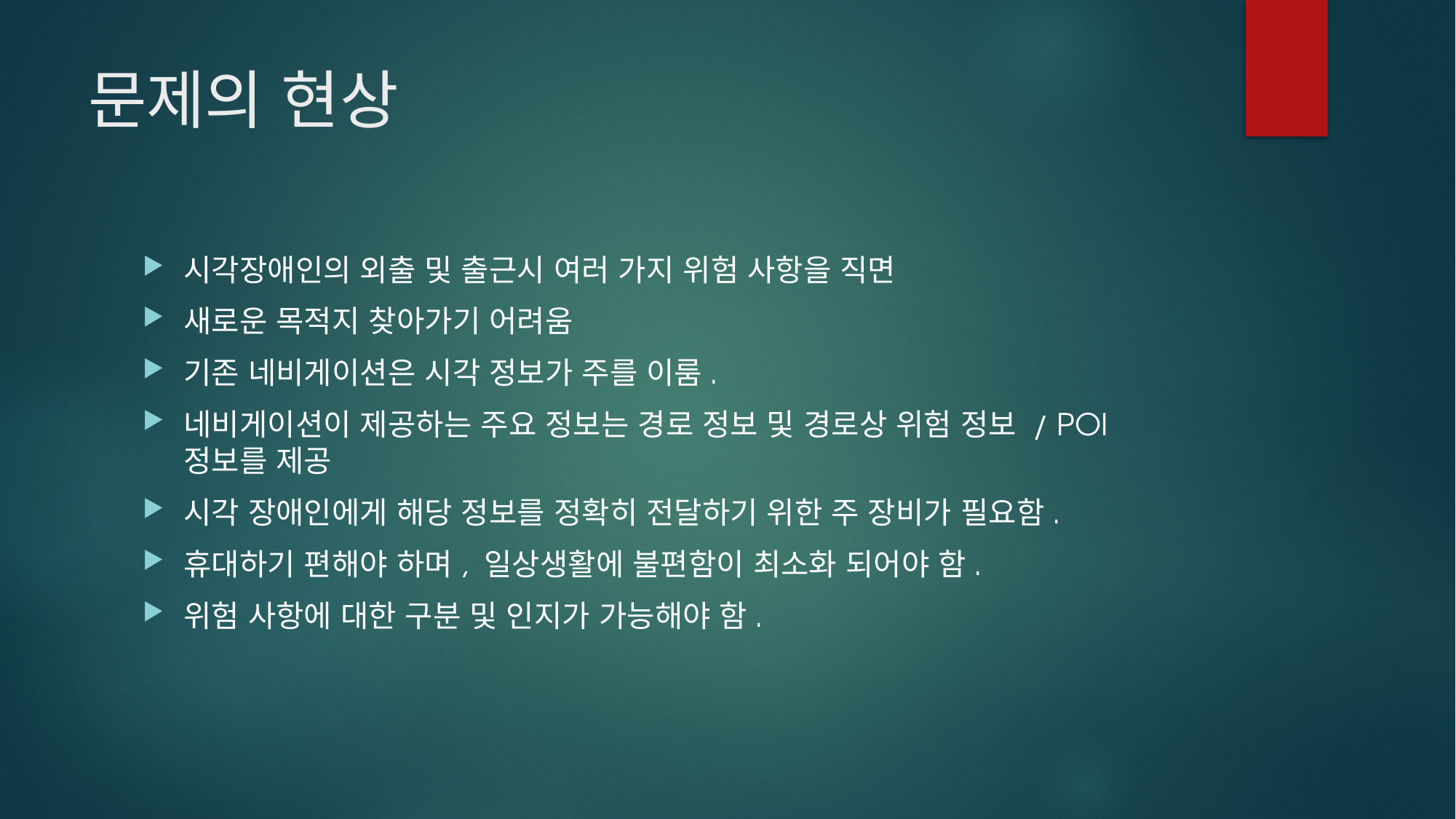

# 문제의 현상
시각장애인의 외출 및 출근시 여러 가지 위험 사항을 직면
새로운 목적지 찾아가기 어려움
기존 네비게이션은 시각 정보가 주를 이룸.
네비게이션이 제공하는 주요 정보는 경로 정보 및 경로상 위험 정보 / POI 정보를 제공
시각 장애인에게 해당 정보를 정확히 전달하기 위한 주 장비가 필요함.
휴대하기 편해야 하며, 일상생활에 불편함이 최소화 되어야 함.
위험 사항에 대한 구분 및 인지가 가능해야 함.